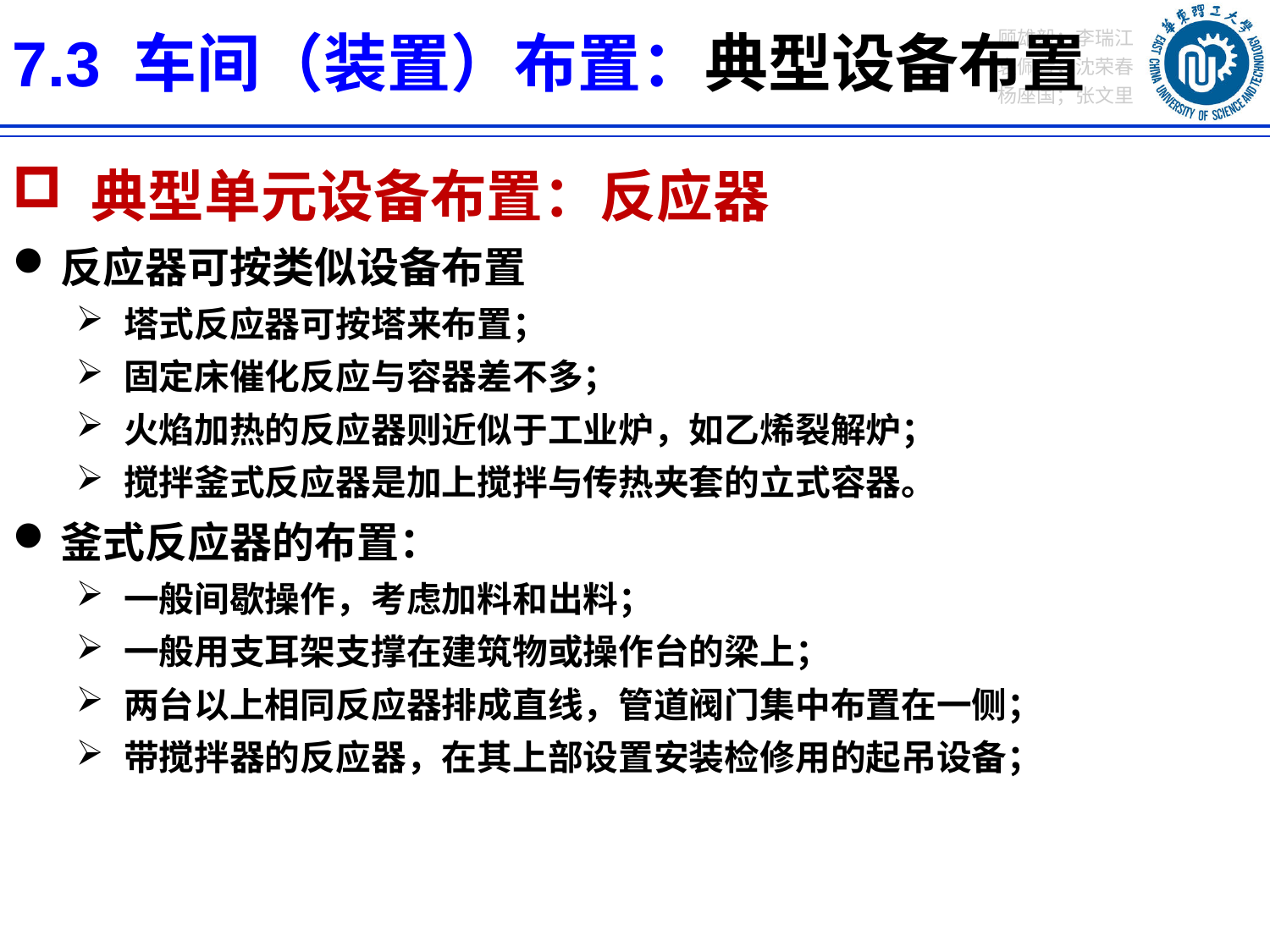

7.3 车间（装置）布置：典型设备布置
 典型单元设备布置：反应器
反应器可按类似设备布置
塔式反应器可按塔来布置；
固定床催化反应与容器差不多；
火焰加热的反应器则近似于工业炉，如乙烯裂解炉；
搅拌釜式反应器是加上搅拌与传热夹套的立式容器。
釜式反应器的布置：
一般间歇操作，考虑加料和出料；
一般用支耳架支撑在建筑物或操作台的梁上；
两台以上相同反应器排成直线，管道阀门集中布置在一侧；
带搅拌器的反应器，在其上部设置安装检修用的起吊设备；